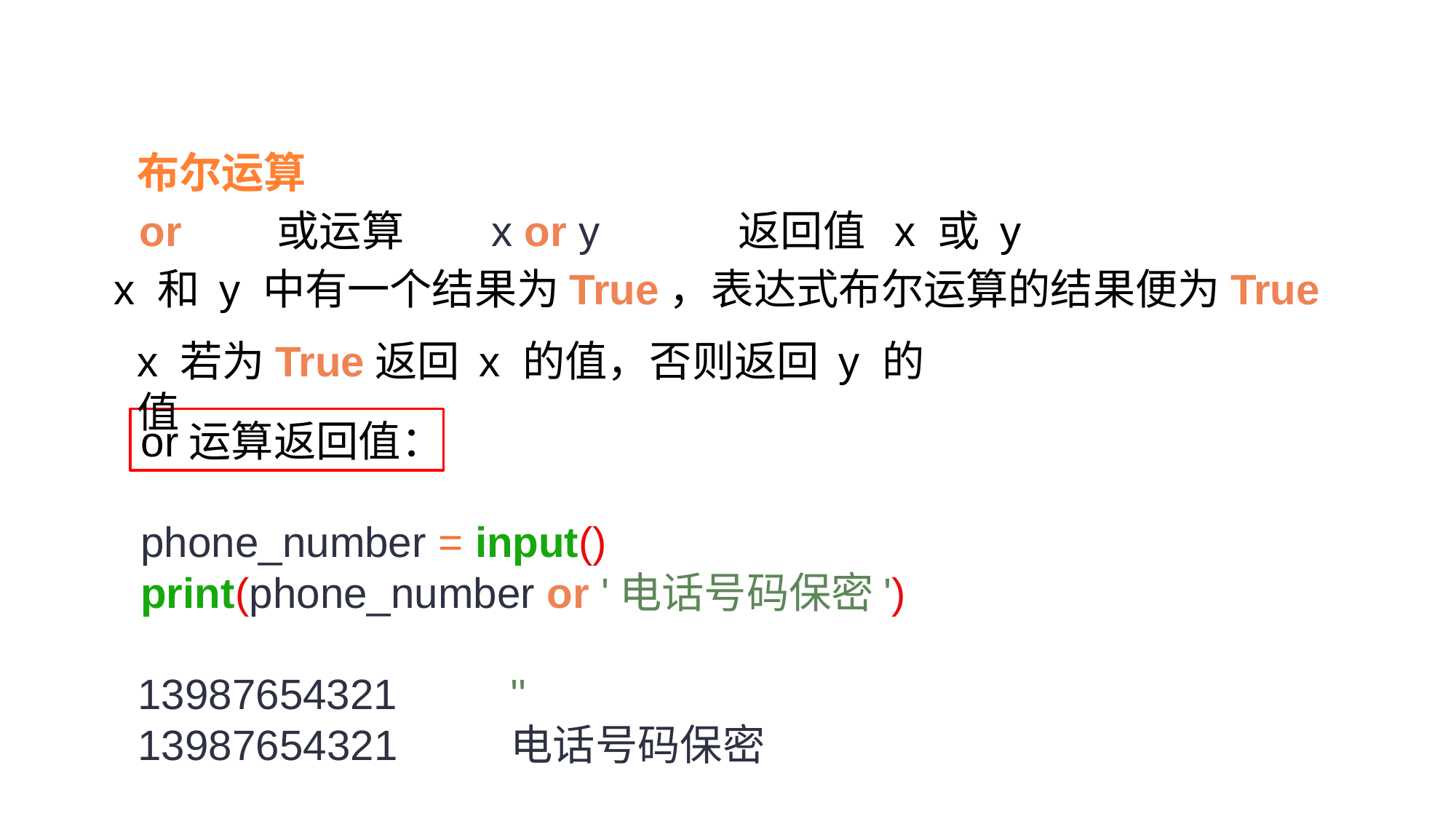

布尔运算
or
或运算
x or y
返回值  x 或 y
x 和 y 中有一个结果为True，表达式布尔运算的结果便为True
x 若为True返回 x 的值，否则返回 y 的值
or运算返回值：
phone_number = input()
print(phone_number or '电话号码保密')
13987654321
13987654321
''
电话号码保密